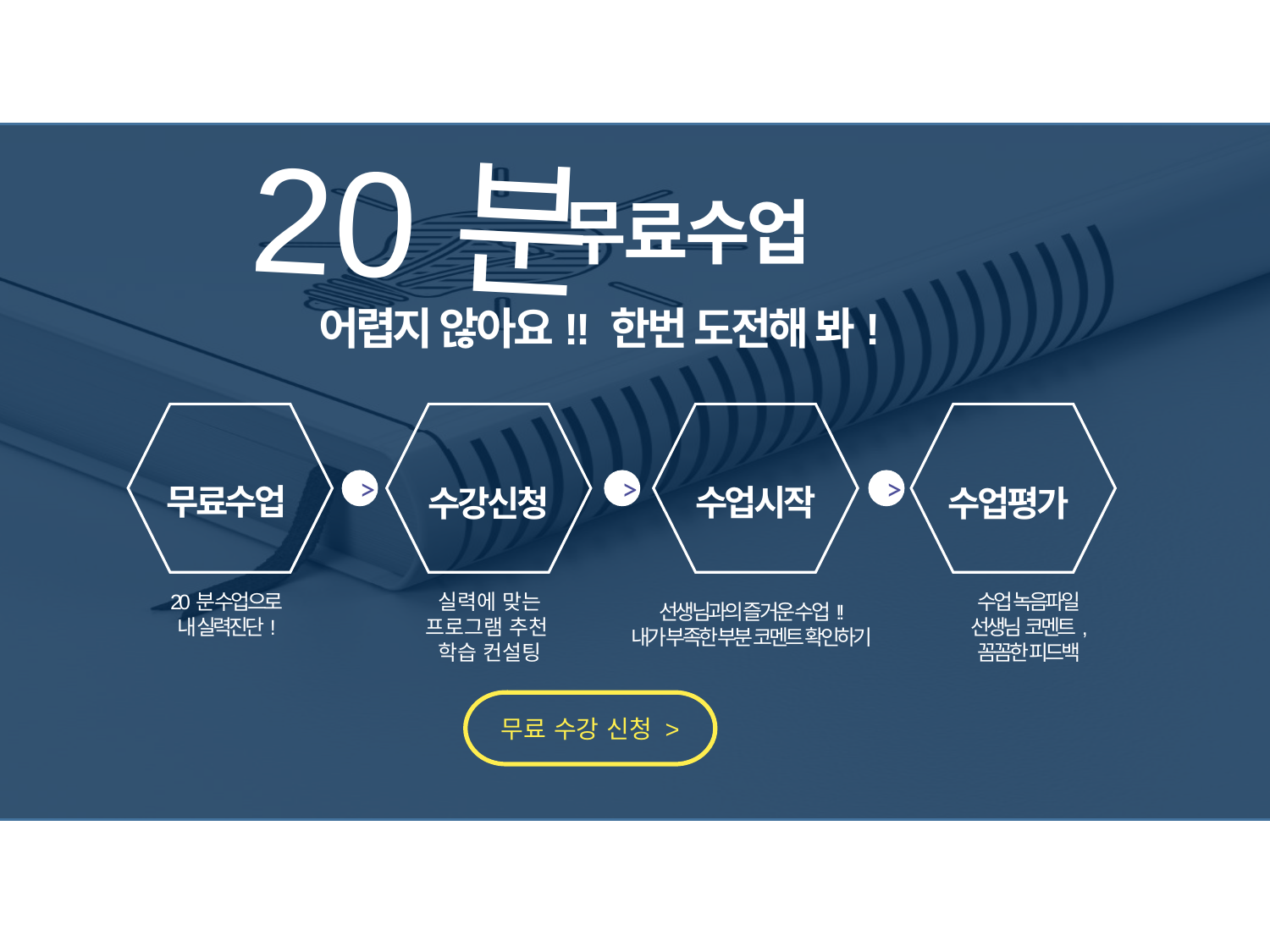

20분

무료수업
어렵지 않아요!! 한번 도전해 봐!

>
>
>
무료수업
수업시작
수업평가
수강신청
수업 녹음파일
선생님  코멘트,
꼼꼼한 피드백
20분 수업으로
내 실력진단!
실력에 맞는
프로그램 추천
학습 컨설팅
선생님과의 즐거운 수업!!
내가 부족한 부분 코멘트 확인하기

무료 수강 신청 >